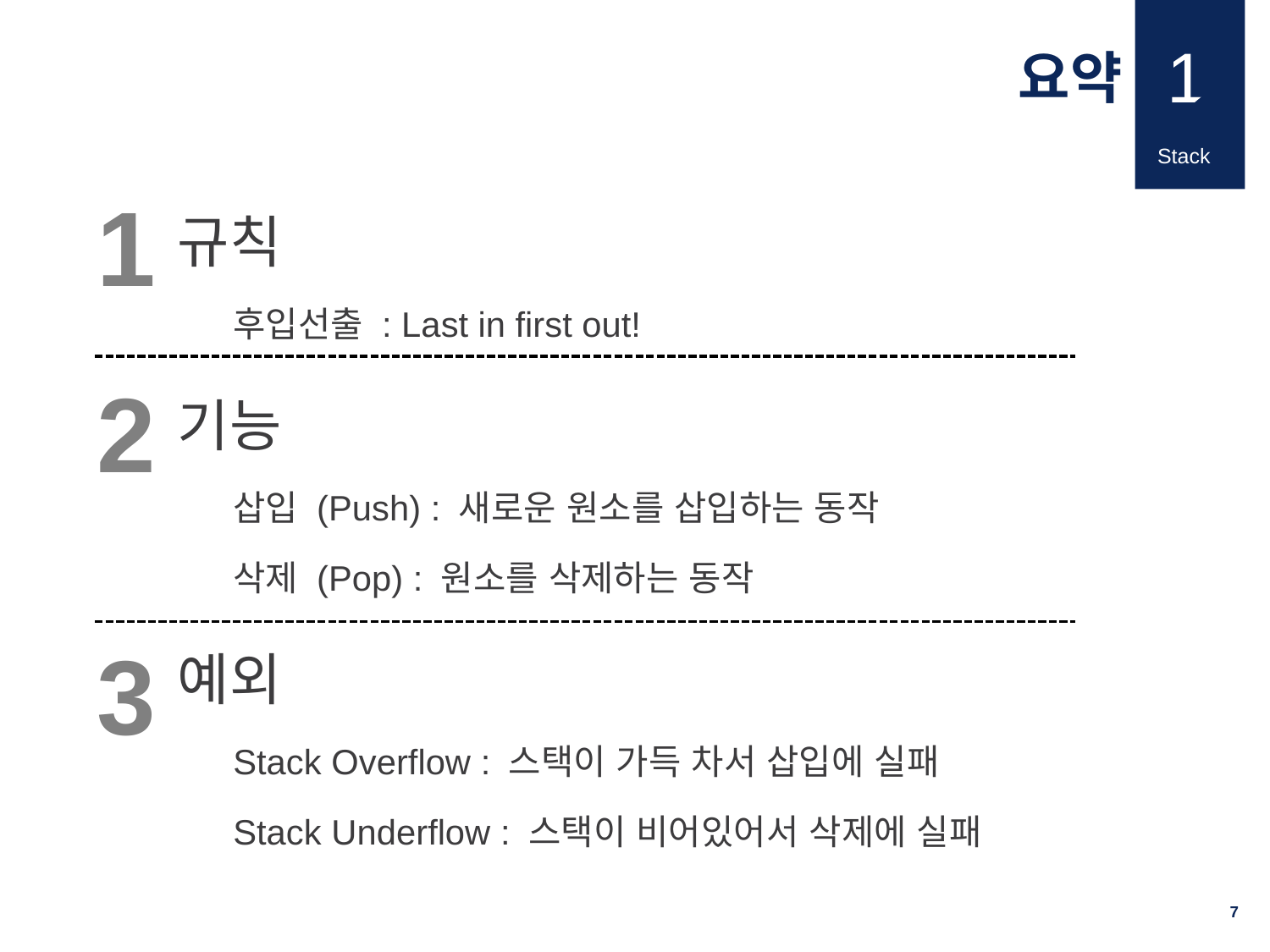

1

요약
Stack
규칙
후입선출 : Last in first out!
기능
삽입 (Push) : 새로운 원소를 삽입하는 동작
삭제 (Pop) : 원소를 삭제하는 동작
예외
Stack Overflow : 스택이 가득 차서 삽입에 실패
Stack Underflow : 스택이 비어있어서 삭제에 실패
1
2
3
7